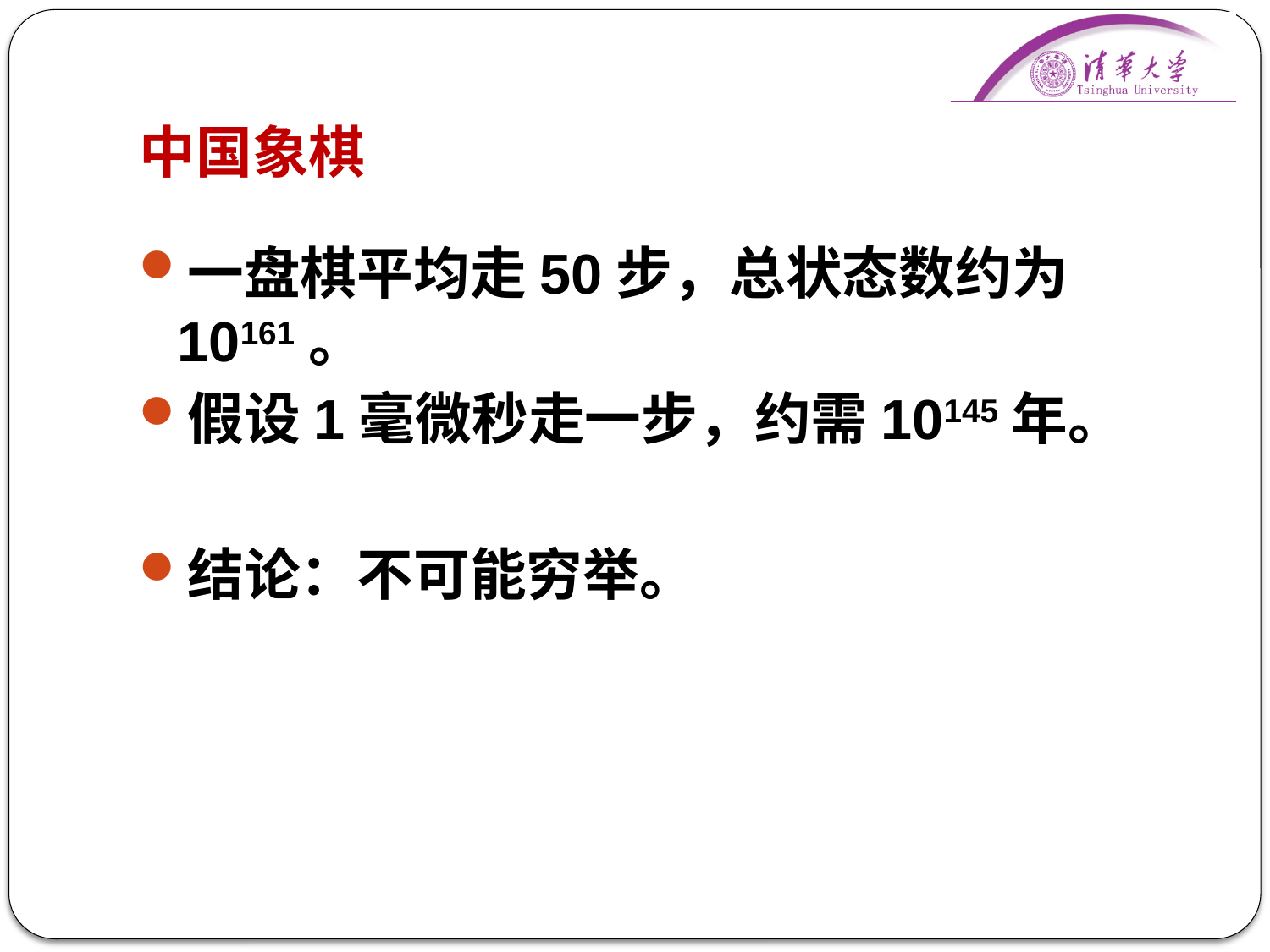

# 中国象棋
一盘棋平均走50步，总状态数约为10161。
假设1毫微秒走一步，约需10145年。

结论：不可能穷举。
4